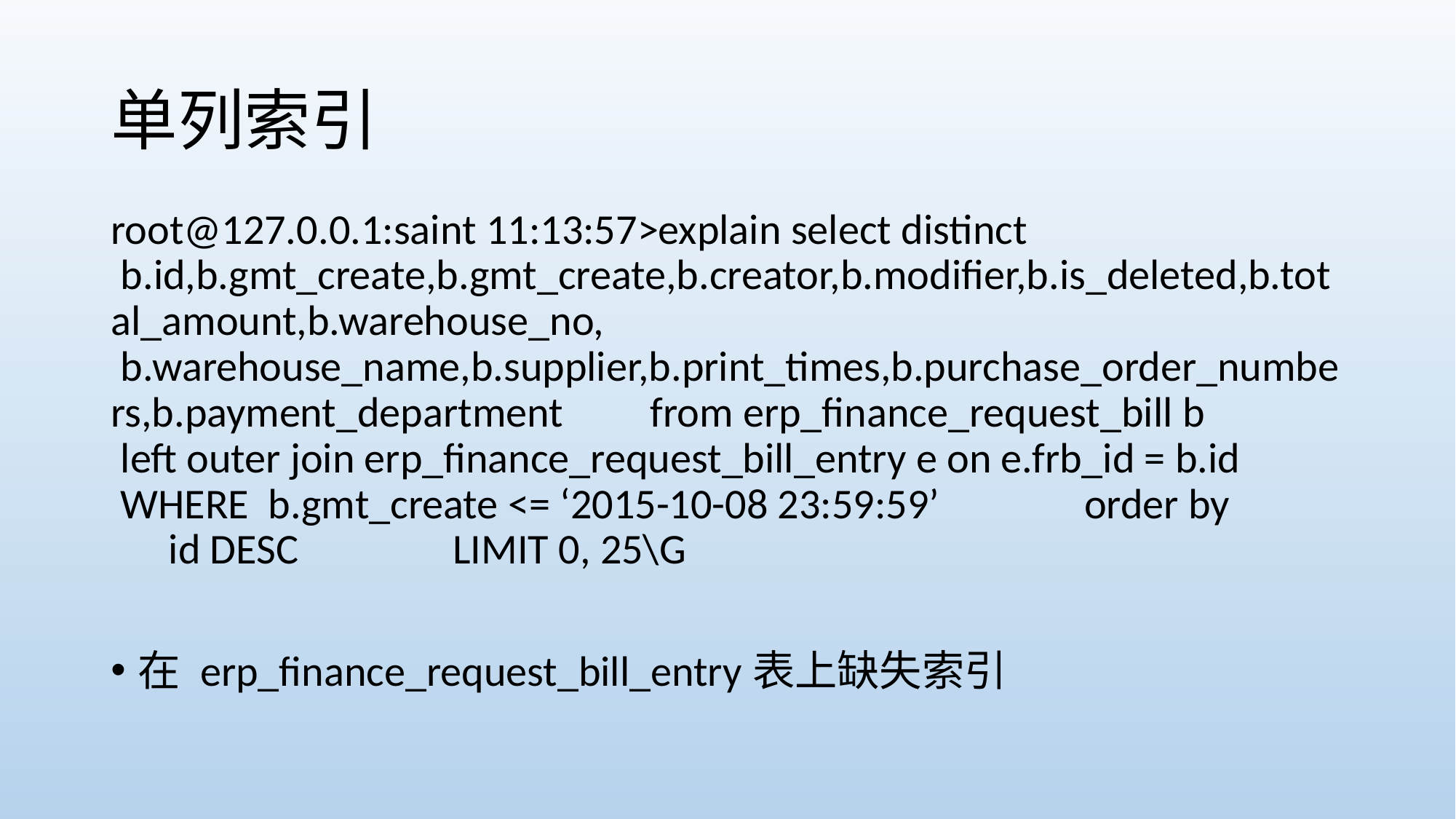

# 单列索引
root@127.0.0.1:saint 11:13:57>explain select distinct         b.id,b.gmt_create,b.gmt_create,b.creator,b.modifier,b.is_deleted,b.total_amount,b.warehouse_no,         b.warehouse_name,b.supplier,b.print_times,b.purchase_order_numbers,b.payment_department         from erp_finance_request_bill b         left outer join erp_finance_request_bill_entry e on e.frb_id = b.id           WHERE  b.gmt_create <= ‘2015-10-08 23:59:59’               order by                  id DESC                LIMIT 0, 25\G

在 erp_finance_request_bill_entry表上缺失索引